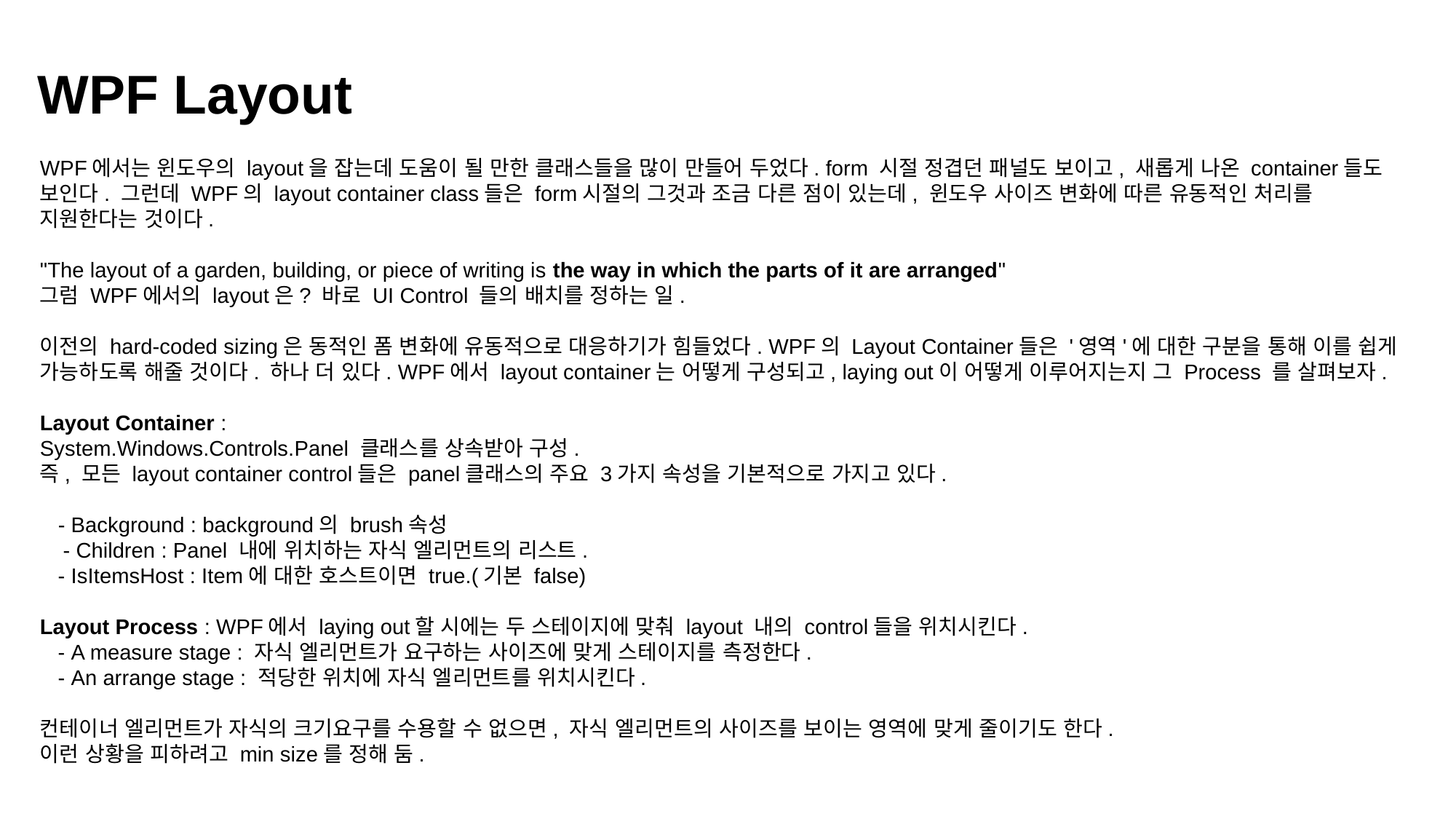

# WPF Layout
WPF에서는 윈도우의 layout을 잡는데 도움이 될 만한 클래스들을 많이 만들어 두었다. form 시절 정겹던 패널도 보이고, 새롭게 나온 container들도 보인다. 그런데 WPF의 layout container class들은 form시절의 그것과 조금 다른 점이 있는데, 윈도우 사이즈 변화에 따른 유동적인 처리를 지원한다는 것이다. 
"The layout of a garden, building, or piece of writing is the way in which the parts of it are arranged"
그럼 WPF에서의 layout은? 바로 UI Control 들의 배치를 정하는 일.
이전의 hard-coded sizing은 동적인 폼 변화에 유동적으로 대응하기가 힘들었다. WPF의 Layout Container들은 '영역'에 대한 구분을 통해 이를 쉽게 가능하도록 해줄 것이다. 하나 더 있다. WPF에서 layout container는 어떻게 구성되고, laying out이 어떻게 이루어지는지 그 Process 를 살펴보자.
Layout Container :
System.Windows.Controls.Panel 클래스를 상속받아 구성.
즉, 모든 layout container control들은 panel클래스의 주요 3가지 속성을 기본적으로 가지고 있다.
   - Background : background의 brush속성
   - Children : Panel 내에 위치하는 자식 엘리먼트의 리스트.
   - IsItemsHost : Item에 대한 호스트이면 true.(기본 false)
Layout Process : WPF에서 laying out할 시에는 두 스테이지에 맞춰 layout 내의 control들을 위치시킨다.
   - A measure stage : 자식 엘리먼트가 요구하는 사이즈에 맞게 스테이지를 측정한다.
   - An arrange stage : 적당한 위치에 자식 엘리먼트를 위치시킨다.
컨테이너 엘리먼트가 자식의 크기요구를 수용할 수 없으면, 자식 엘리먼트의 사이즈를 보이는 영역에 맞게 줄이기도 한다.
이런 상황을 피하려고 min size를 정해 둠.